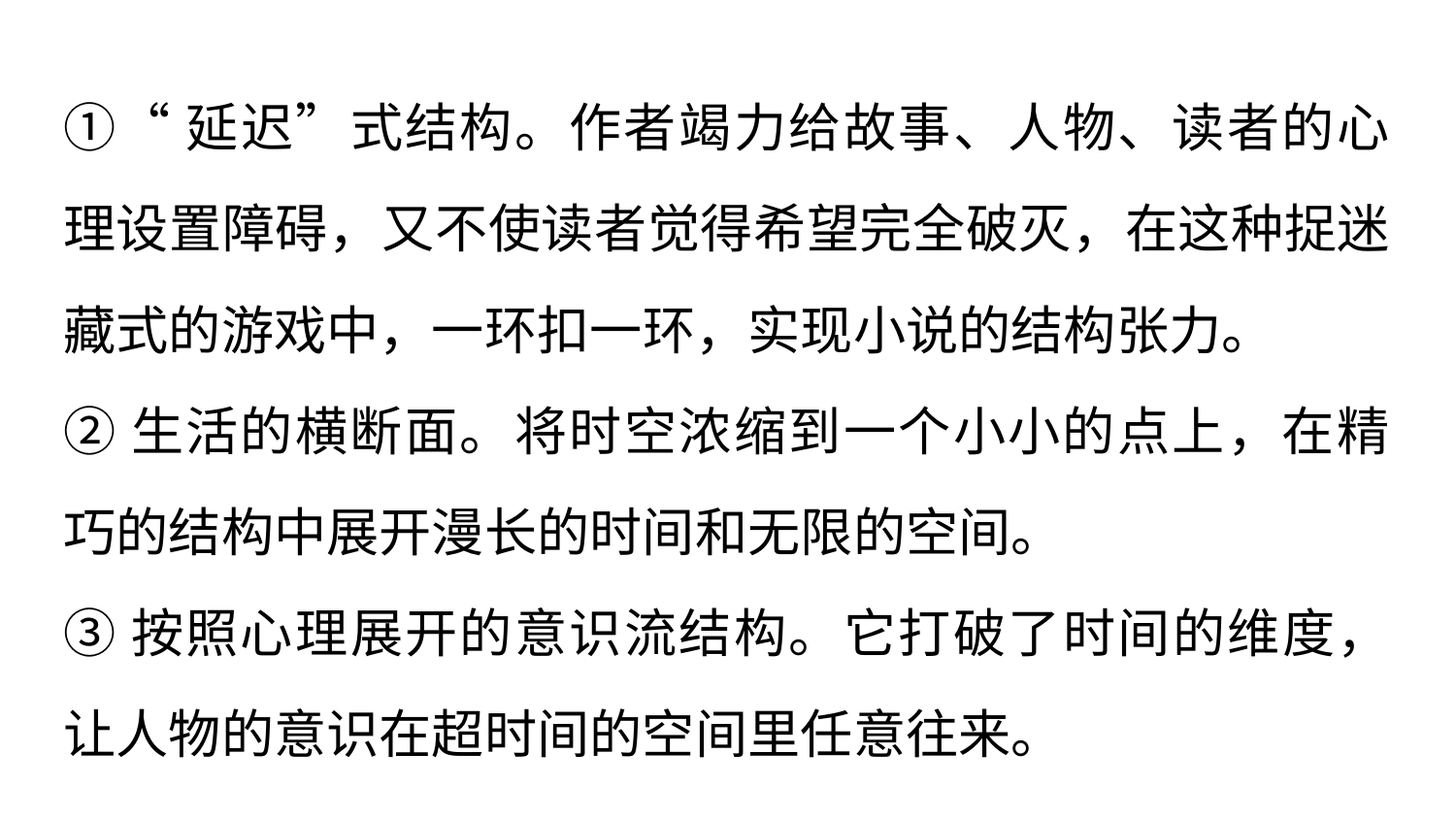

①“延迟”式结构。作者竭力给故事、人物、读者的心理设置障碍，又不使读者觉得希望完全破灭，在这种捉迷藏式的游戏中，一环扣一环，实现小说的结构张力。
②生活的横断面。将时空浓缩到一个小小的点上，在精巧的结构中展开漫长的时间和无限的空间。
③按照心理展开的意识流结构。它打破了时间的维度，让人物的意识在超时间的空间里任意往来。